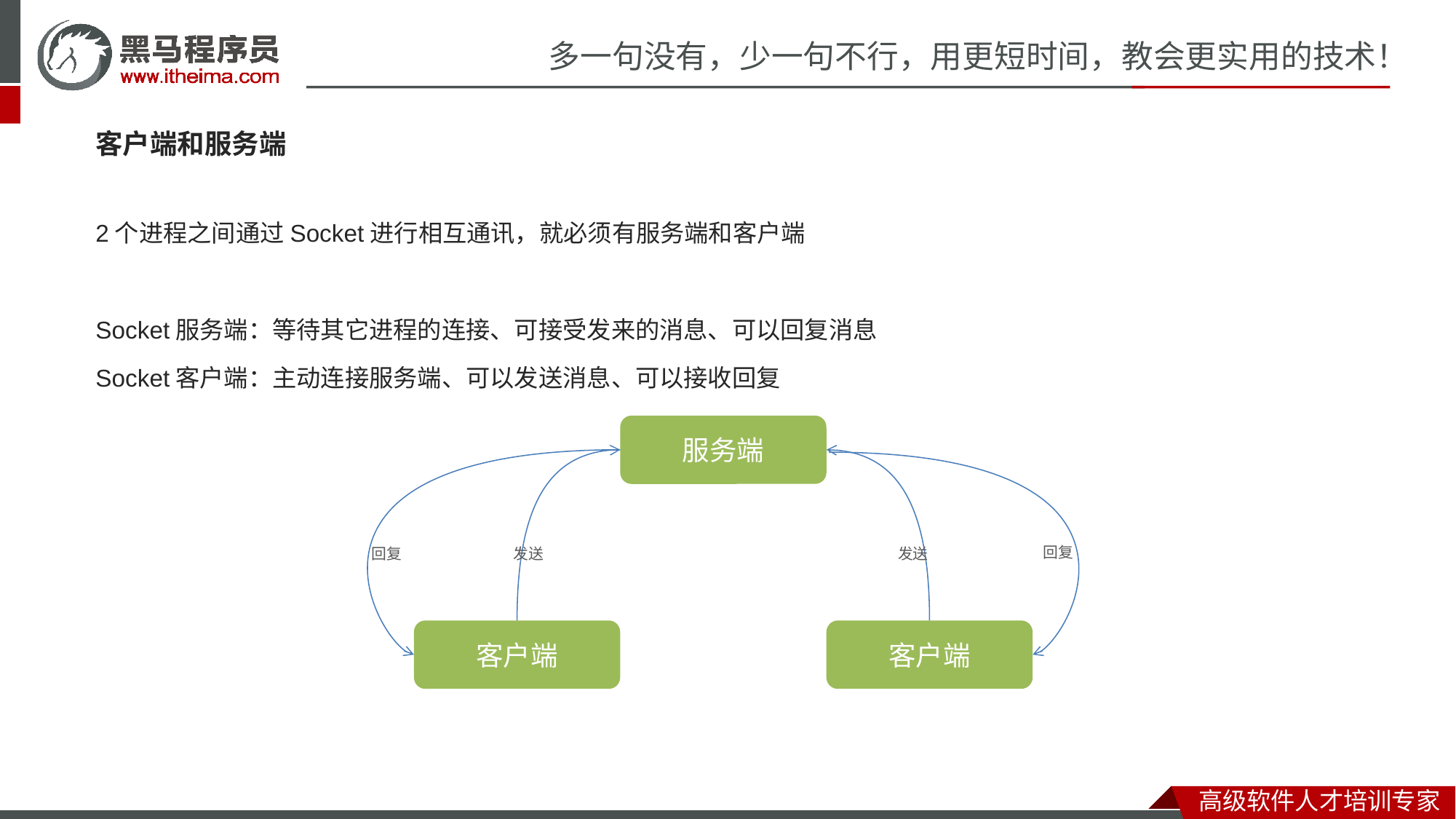

客户端和服务端
2个进程之间通过Socket进行相互通讯，就必须有服务端和客户端

Socket服务端：等待其它进程的连接、可接受发来的消息、可以回复消息
Socket客户端：主动连接服务端、可以发送消息、可以接收回复

服务端
回复
回复
发送
发送
客户端
客户端